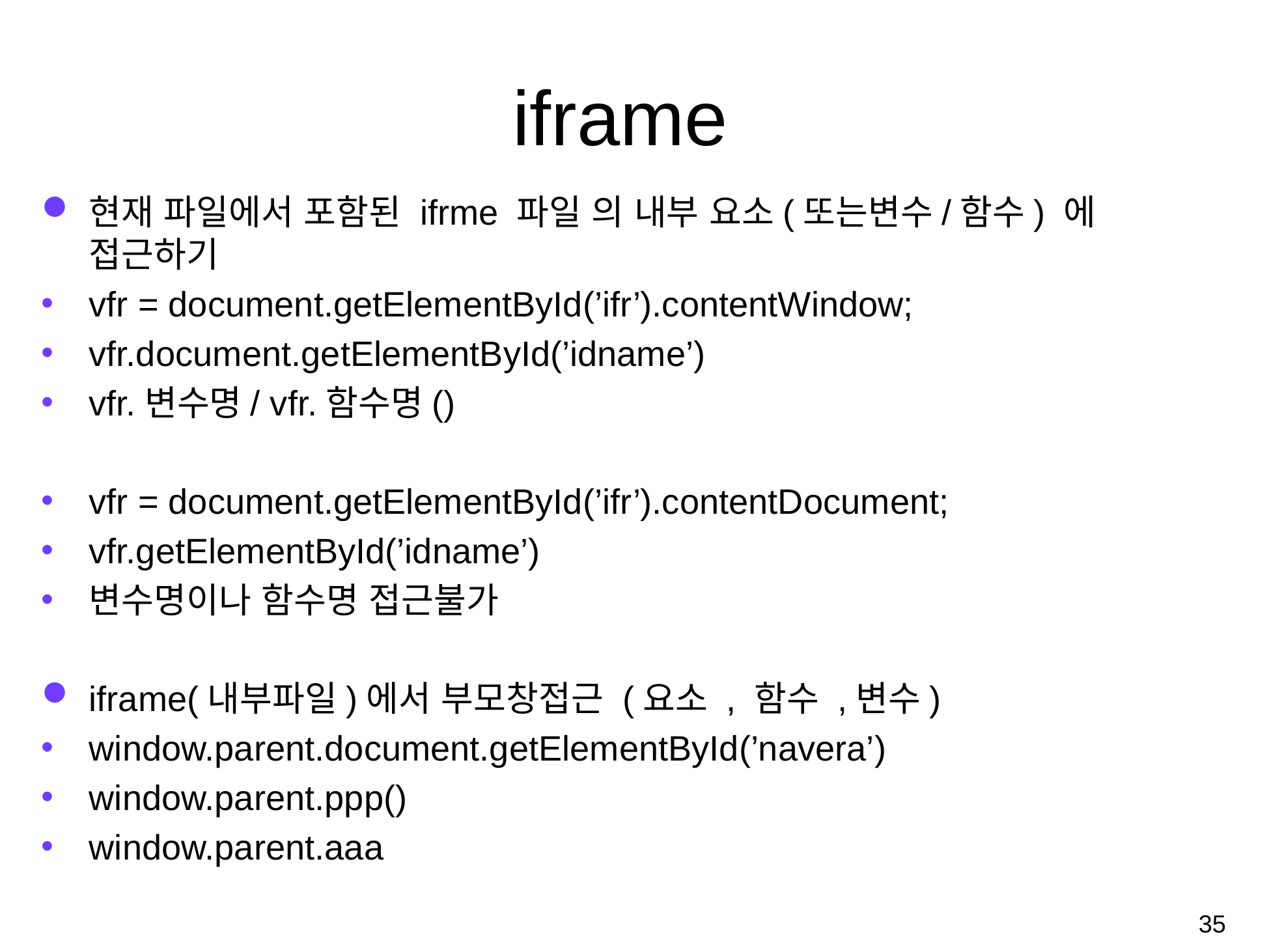

# iframe
현재 파일에서 포함된 ifrme 파일 의 내부 요소(또는변수/함수) 에 접근하기
vfr = document.getElementById(’ifr’).contentWindow;
vfr.document.getElementById(’idname’)
vfr.변수명/ vfr.함수명()

vfr = document.getElementById(’ifr’).contentDocument;
vfr.getElementById(’idname’)
변수명이나 함수명 접근불가

iframe(내부파일)에서 부모창접근 (요소 , 함수 ,변수)
window.parent.document.getElementById(’navera’)
window.parent.ppp()
window.parent.aaa
35